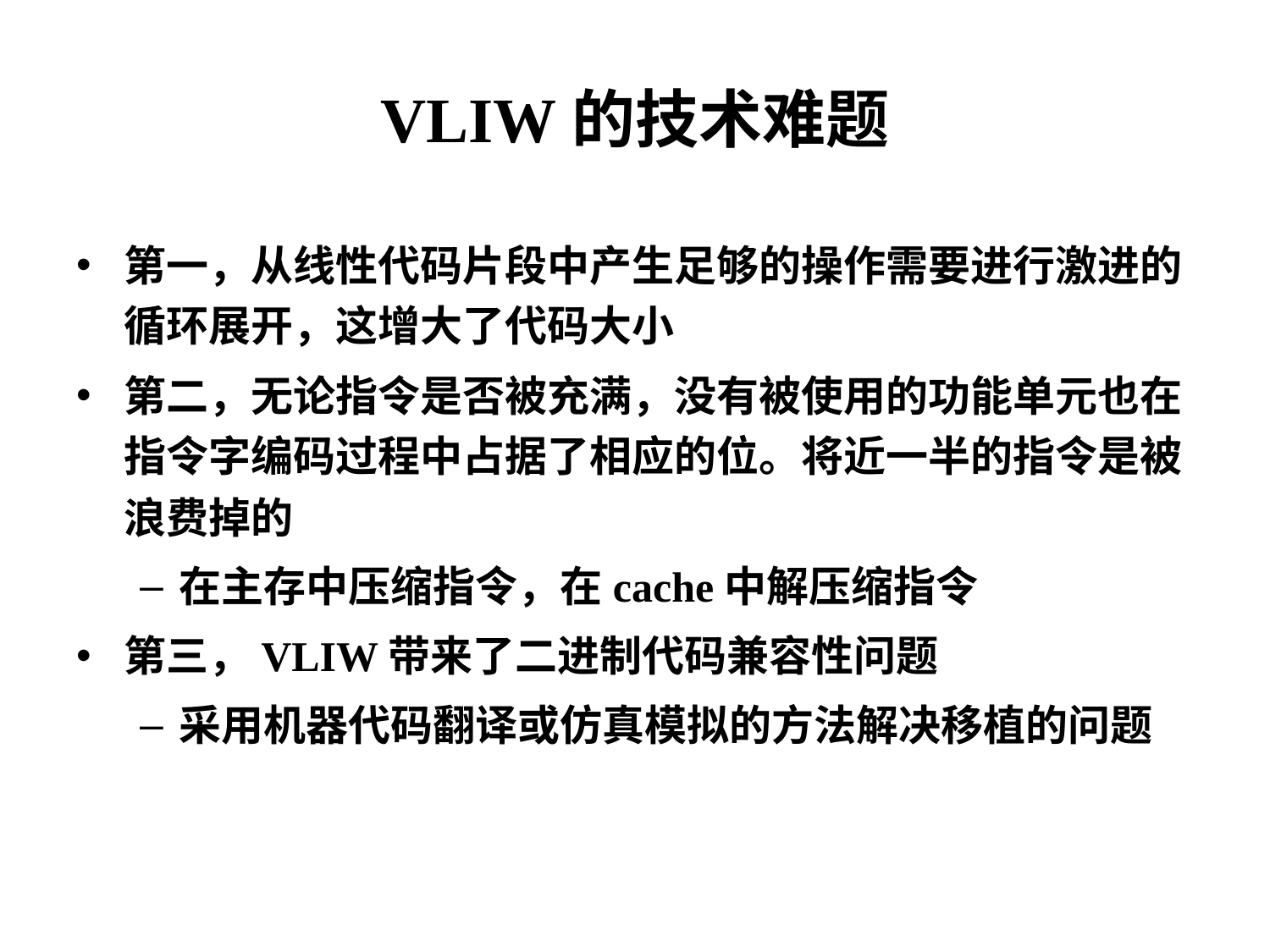

VLIW的技术难题
第一，从线性代码片段中产生足够的操作需要进行激进的循环展开，这增大了代码大小
第二，无论指令是否被充满，没有被使用的功能单元也在指令字编码过程中占据了相应的位。将近一半的指令是被浪费掉的
在主存中压缩指令，在cache中解压缩指令
第三，VLIW带来了二进制代码兼容性问题
采用机器代码翻译或仿真模拟的方法解决移植的问题